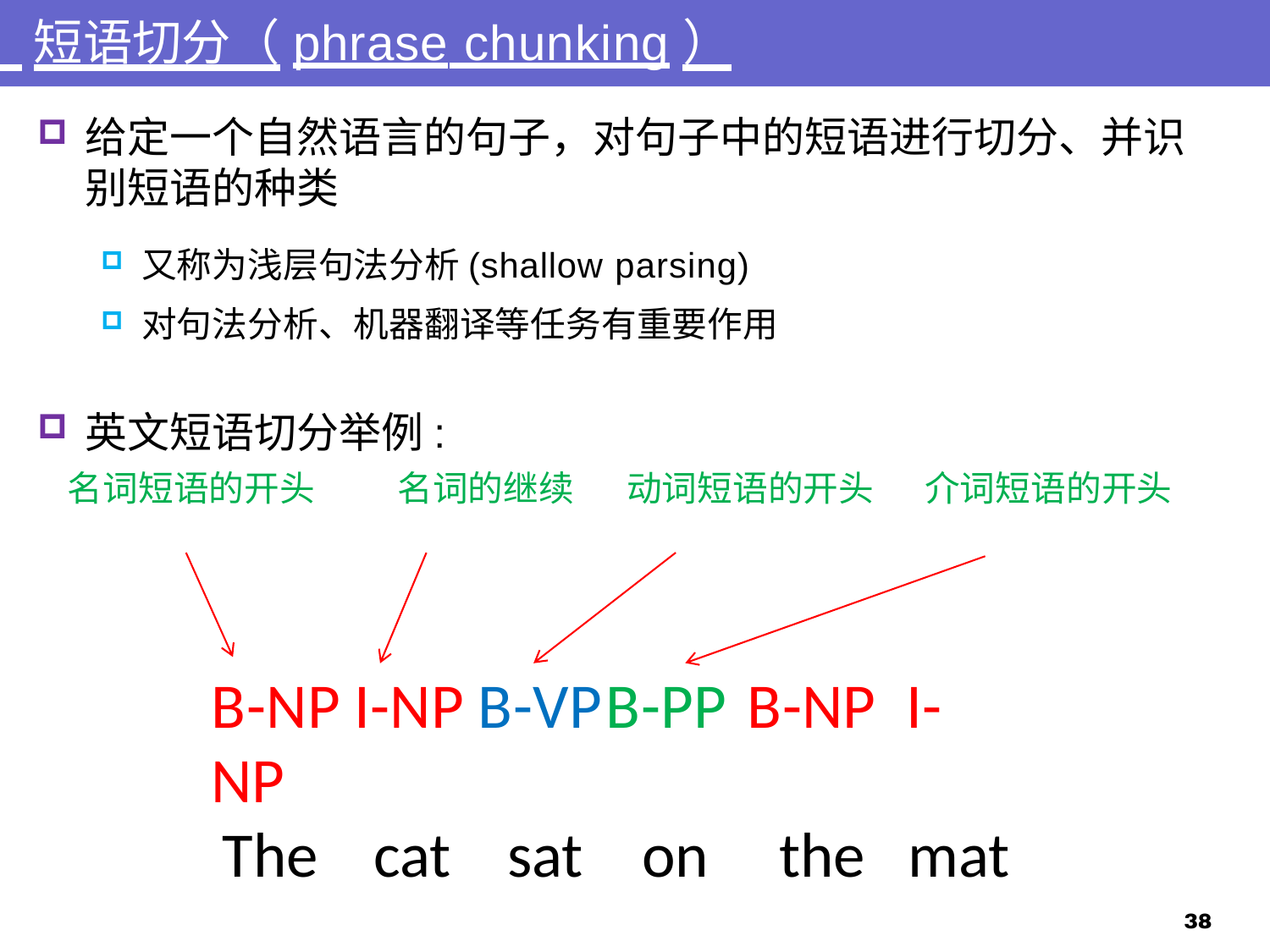

# 短语切分（phrase chunking）
给定一个自然语言的句子，对句子中的短语进行切分、并识 别短语的种类
又称为浅层句法分析(shallow parsing)
对句法分析、机器翻译等任务有重要作用

英文短语切分举例:
名词短语的开头	名词的继续	动词短语的开头	介词短语的开头

B-NP I-NP B-VPB-PP	B-NP	I-NP
The	cat	sat	on	the	mat
38